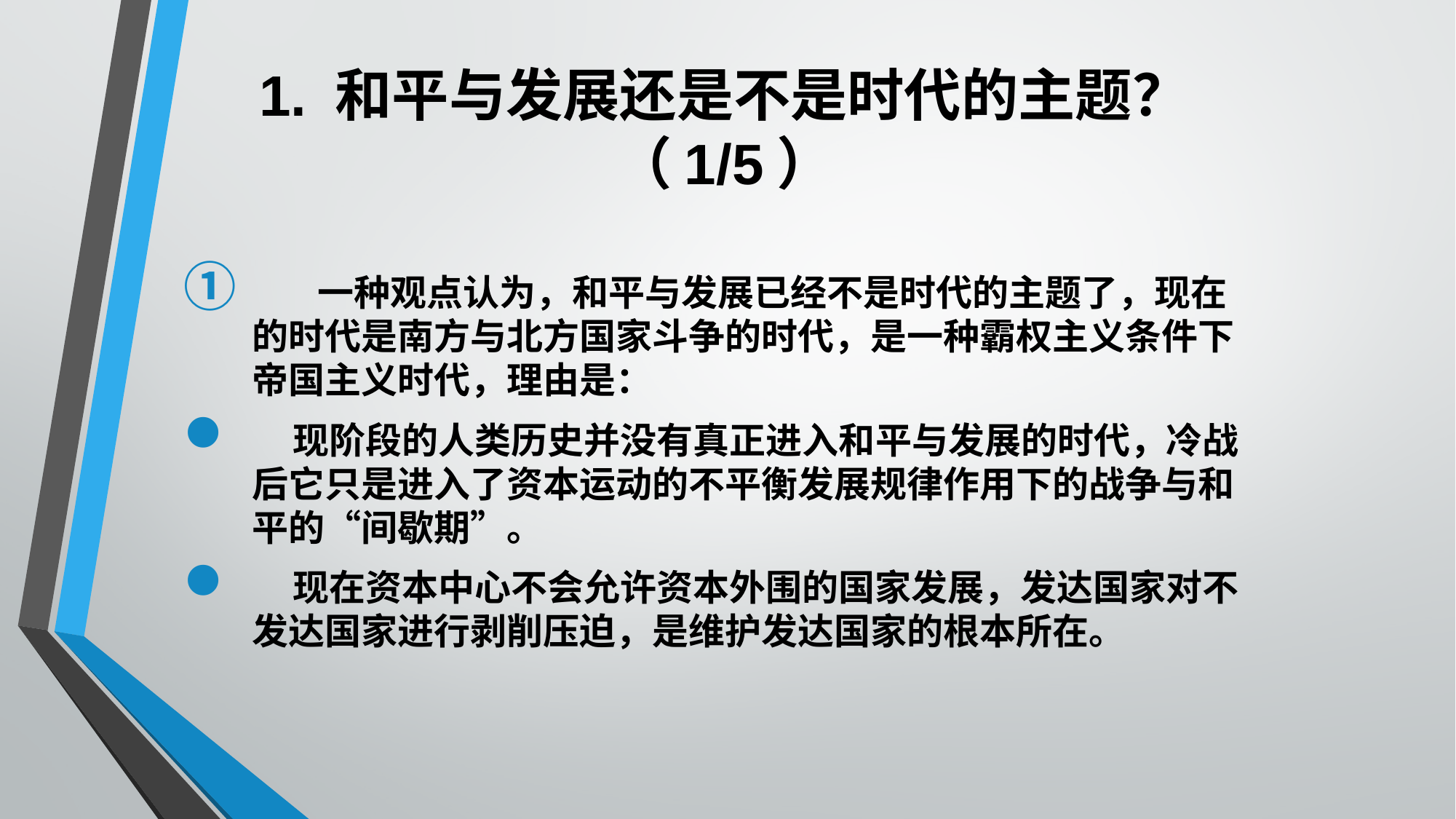

1. 和平与发展还是不是时代的主题？（1/5）
       一种观点认为，和平与发展已经不是时代的主题了，现在的时代是南方与北方国家斗争的时代，是一种霸权主义条件下帝国主义时代，理由是：
    现阶段的人类历史并没有真正进入和平与发展的时代，冷战后它只是进入了资本运动的不平衡发展规律作用下的战争与和平的“间歇期”。
    现在资本中心不会允许资本外围的国家发展，发达国家对不发达国家进行剥削压迫，是维护发达国家的根本所在。